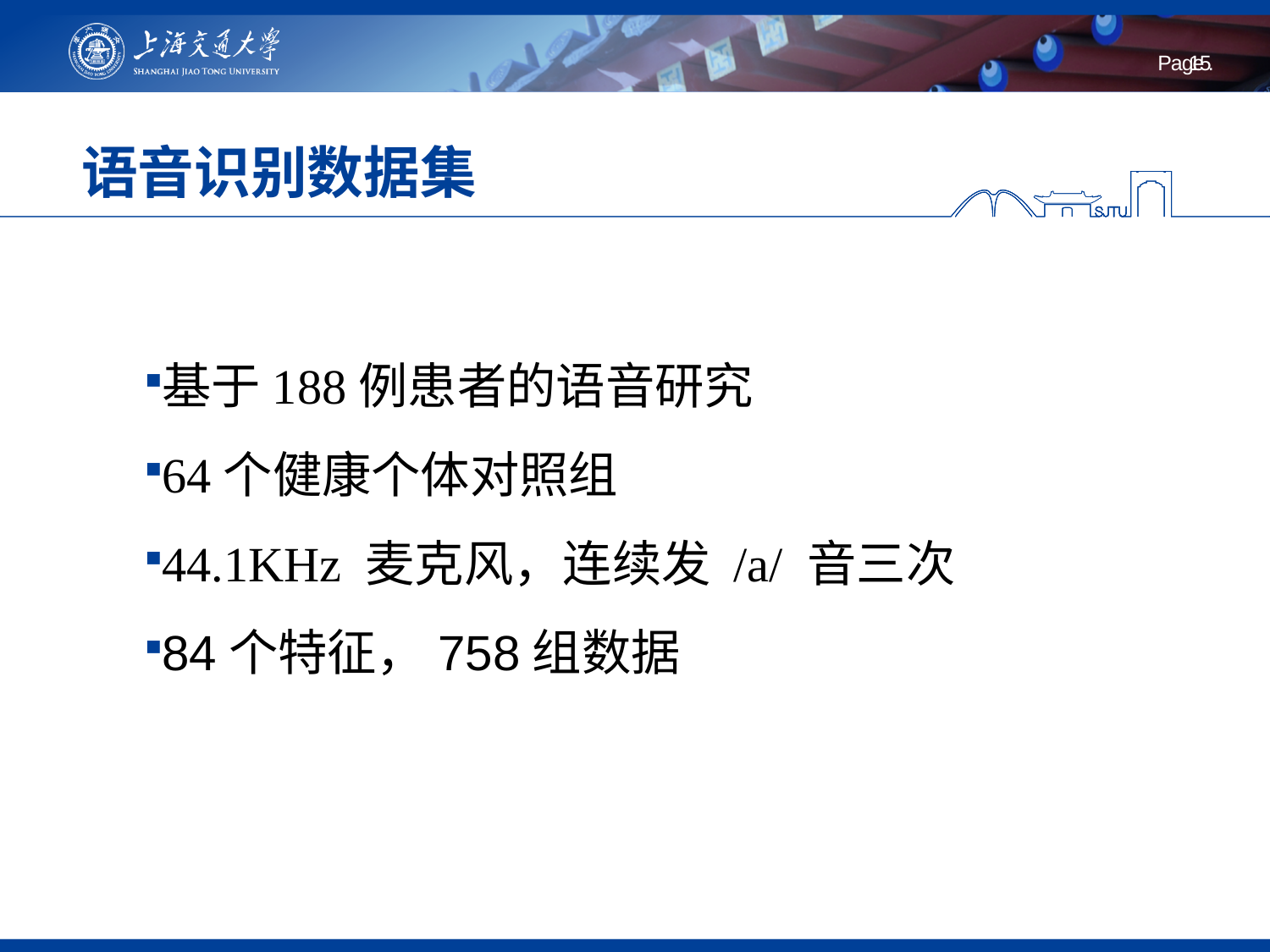

# 语音识别数据集
基于188例患者的语音研究
64个健康个体对照组
44.1KHz 麦克风，连续发 /a/ 音三次
84个特征，758组数据